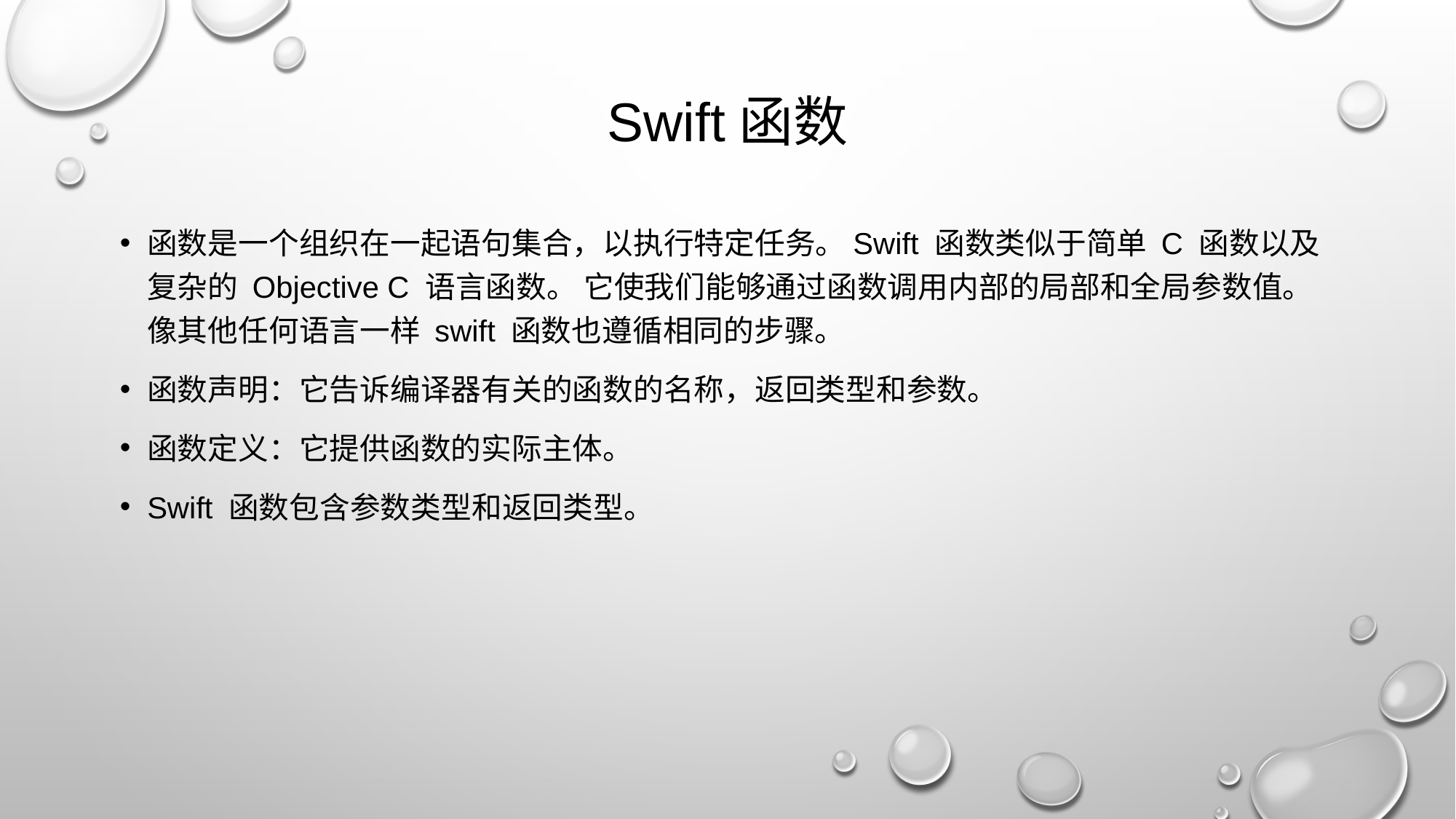

# Swift函数
函数是一个组织在一起语句集合，以执行特定任务。Swift 函数类似于简单 C 函数以及复杂的 Objective C 语言函数。 它使我们能够通过函数调用内部的局部和全局参数值。 像其他任何语言一样 swift 函数也遵循相同的步骤。
函数声明：它告诉编译器有关的函数的名称，返回类型和参数。
函数定义：它提供函数的实际主体。
Swift 函数包含参数类型和返回类型。